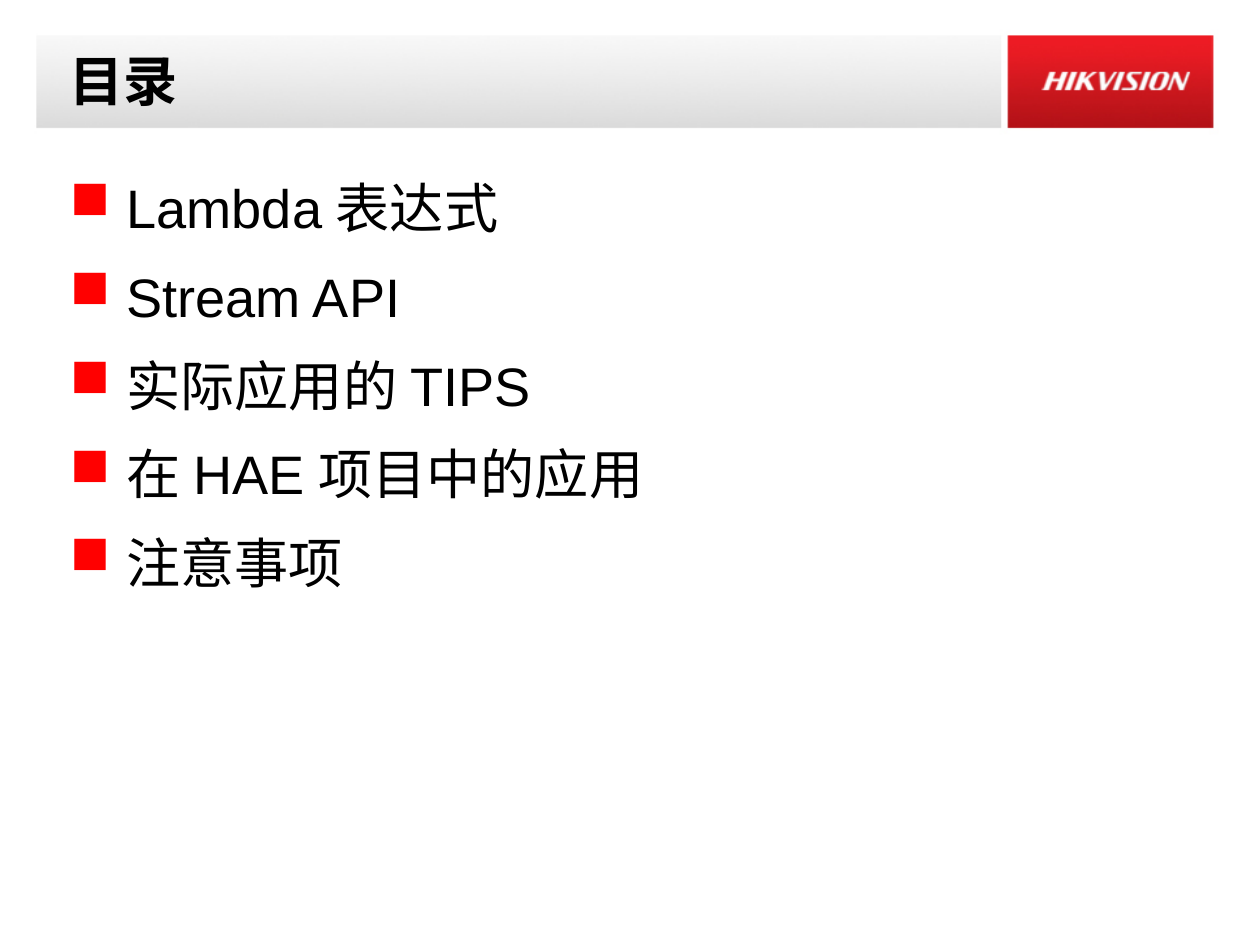

# 目录
Lambda表达式
Stream API
实际应用的TIPS
在HAE项目中的应用
注意事项